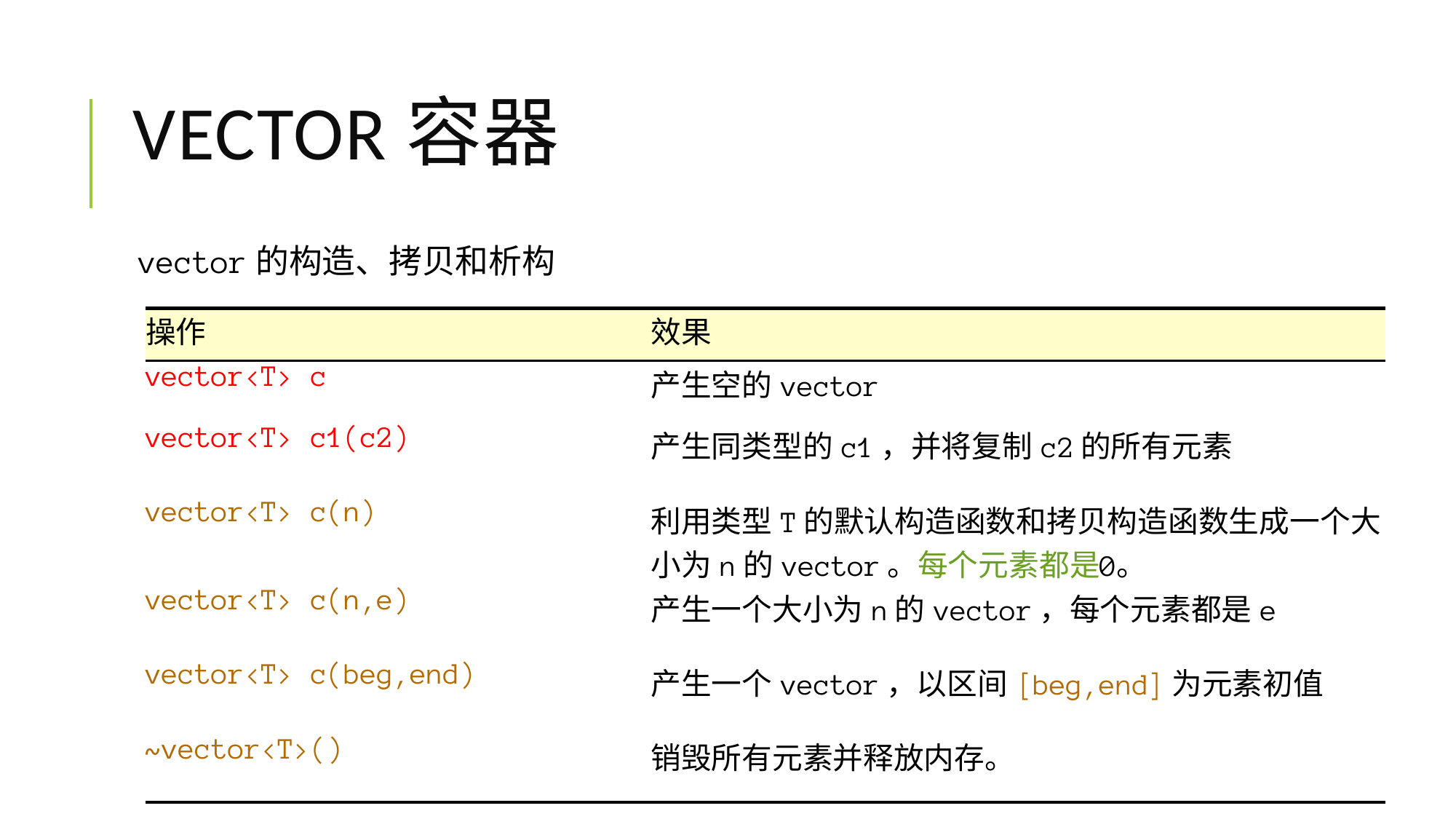

# vector容器
vector的构造、拷贝和析构
| 操作 | 效果 |
| --- | --- |
| vector<T> c | 产生空的vector |
| vector<T> c1(c2) | 产生同类型的c1，并将复制c2的所有元素 |
| vector<T> c(n) | 利用类型T的默认构造函数和拷贝构造函数生成一个大小为n的vector。每个元素都是0。 |
| vector<T> c(n,e) | 产生一个大小为n的vector，每个元素都是e |
| vector<T> c(beg,end) | 产生一个vector，以区间[beg,end]为元素初值 |
| ~vector<T>() | 销毁所有元素并释放内存。 |